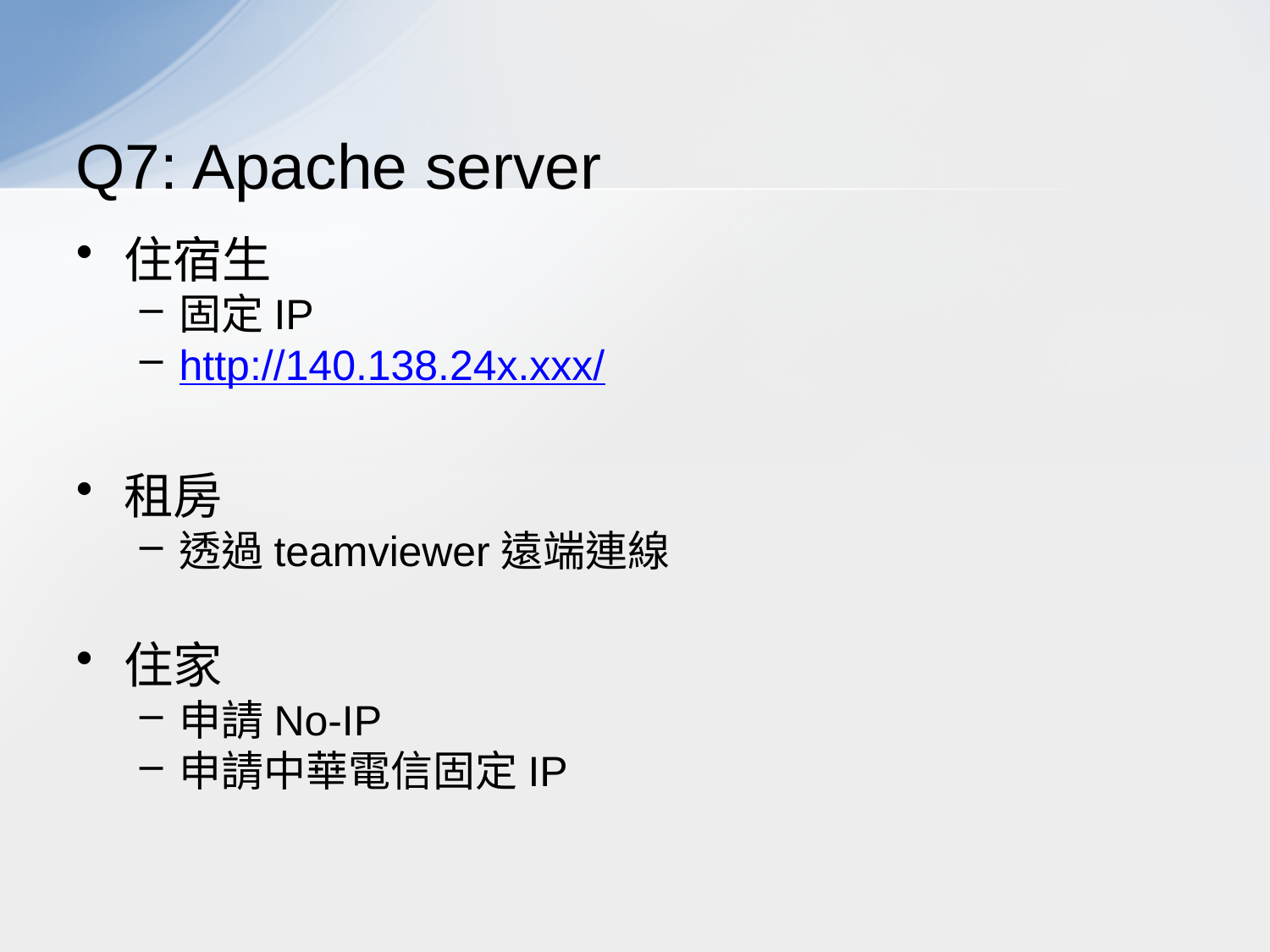

# Q7: Apache server
住宿生
固定IP
http://140.138.24x.xxx/

租房
透過teamviewer遠端連線

住家
申請No-IP
申請中華電信固定IP